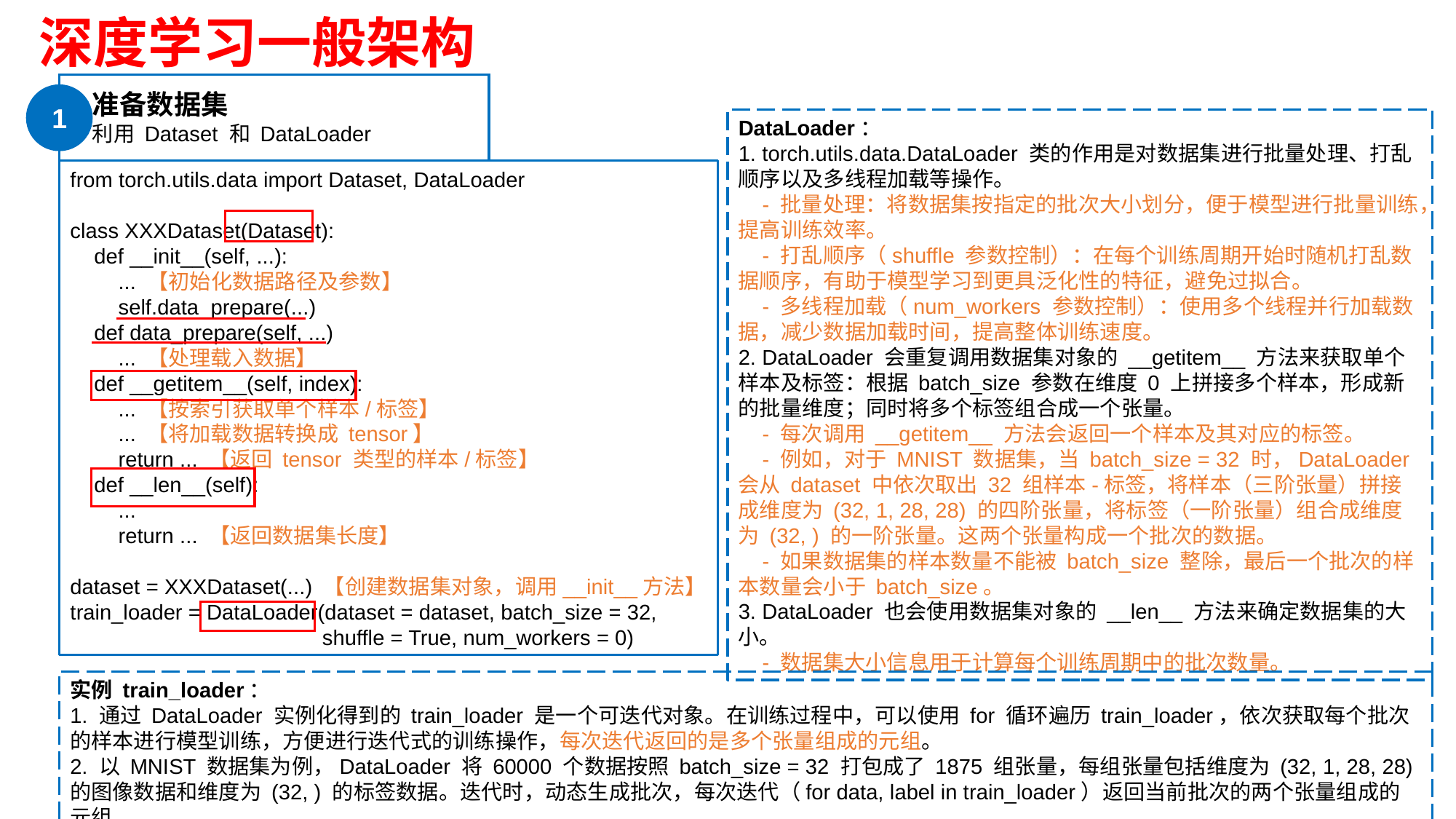

深度学习一般架构

准备数据集
利用 Dataset 和 DataLoader
1
DataLoader：
1. torch.utils.data.DataLoader 类的作用是对数据集进行批量处理、打乱顺序以及多线程加载等操作。
    - 批量处理：将数据集按指定的批次大小划分，便于模型进行批量训练，提高训练效率。
    - 打乱顺序（shuffle 参数控制）：在每个训练周期开始时随机打乱数据顺序，有助于模型学习到更具泛化性的特征，避免过拟合。
    - 多线程加载（num_workers 参数控制）：使用多个线程并行加载数据，减少数据加载时间，提高整体训练速度。
2. DataLoader 会重复调用数据集对象的 __getitem__ 方法来获取单个样本及标签：根据 batch_size 参数在维度 0 上拼接多个样本，形成新的批量维度；同时将多个标签组合成一个张量。
    - 每次调用 __getitem__ 方法会返回一个样本及其对应的标签。
    - 例如，对于 MNIST 数据集，当 batch_size = 32 时，DataLoader 会从 dataset 中依次取出 32 组样本-标签，将样本（三阶张量）拼接成维度为 (32, 1, 28, 28) 的四阶张量，将标签（一阶张量）组合成维度为 (32, ) 的一阶张量。这两个张量构成一个批次的数据。
    - 如果数据集的样本数量不能被 batch_size 整除，最后一个批次的样本数量会小于 batch_size。
3. DataLoader 也会使用数据集对象的 __len__ 方法来确定数据集的大小。
    - 数据集大小信息用于计算每个训练周期中的批次数量。
from torch.utils.data import Dataset, DataLoader

class XXXDataset(Dataset):
    def __init__(self, ...):
        ... 【初始化数据路径及参数】
        self.data_prepare(...)
    def data_prepare(self, ...)
        ... 【处理载入数据】
    def __getitem__(self, index):
        ... 【按索引获取单个样本/标签】
        ... 【将加载数据转换成 tensor】
        return ... 【返回 tensor 类型的样本/标签】
    def __len__(self):
        ...
        return ... 【返回数据集长度】

dataset = XXXDataset(...) 【创建数据集对象，调用__init__方法】
train_loader = DataLoader(dataset = dataset, batch_size = 32,
                                          shuffle = True, num_workers = 0)

实例 train_loader：
1. 通过 DataLoader 实例化得到的 train_loader 是一个可迭代对象。在训练过程中，可以使用 for 循环遍历 train_loader，依次获取每个批次的样本进行模型训练，方便进行迭代式的训练操作，每次迭代返回的是多个张量组成的元组。
2. 以 MNIST 数据集为例，DataLoader 将 60000 个数据按照 batch_size = 32 打包成了 1875 组张量，每组张量包括维度为 (32, 1, 28, 28) 的图像数据和维度为 (32, ) 的标签数据。迭代时，动态生成批次，每次迭代（for data, label in train_loader）返回当前批次的两个张量组成的元组。